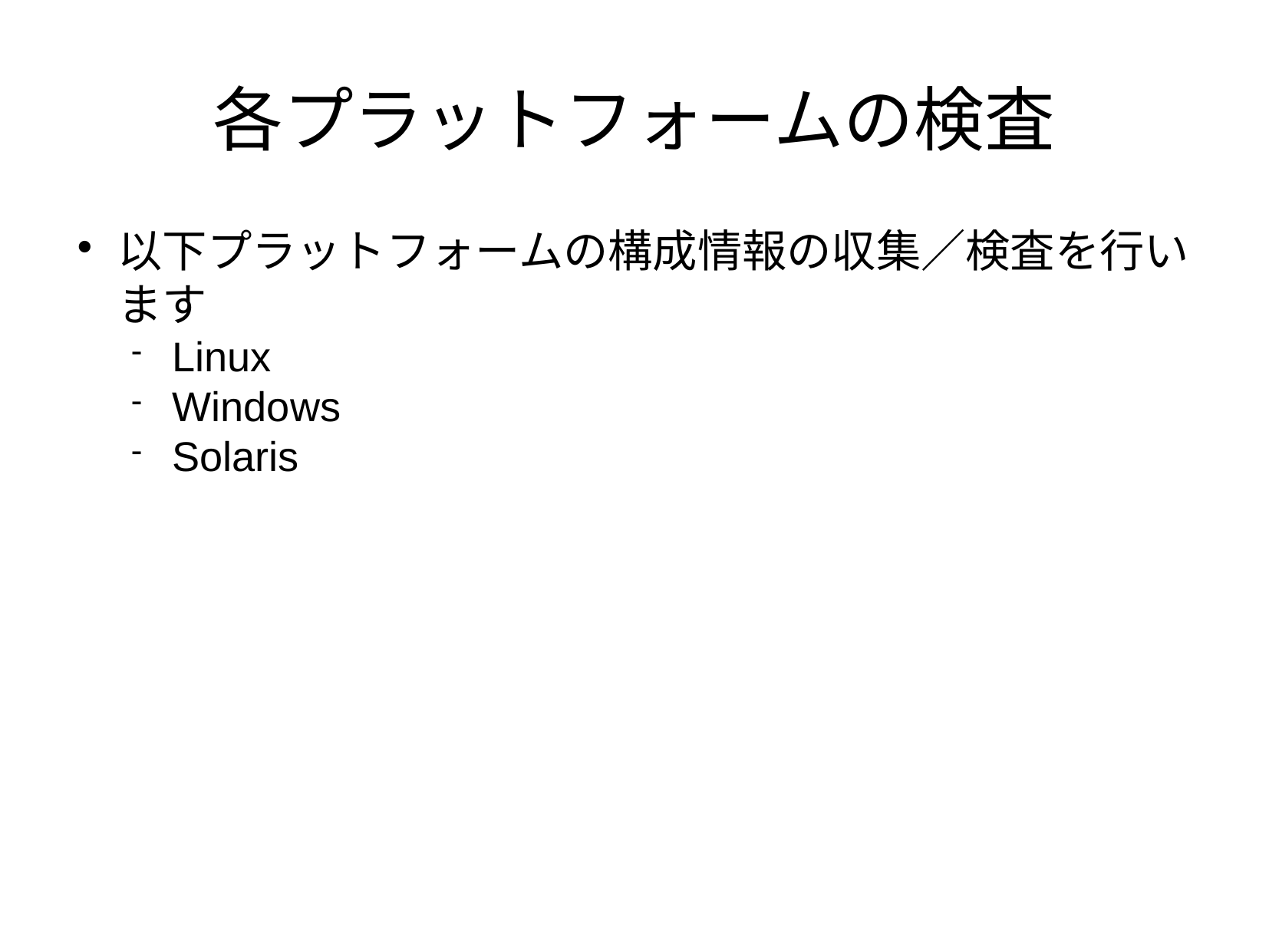

各プラットフォームの検査
以下プラットフォームの構成情報の収集／検査を行います
Linux
Windows
Solaris